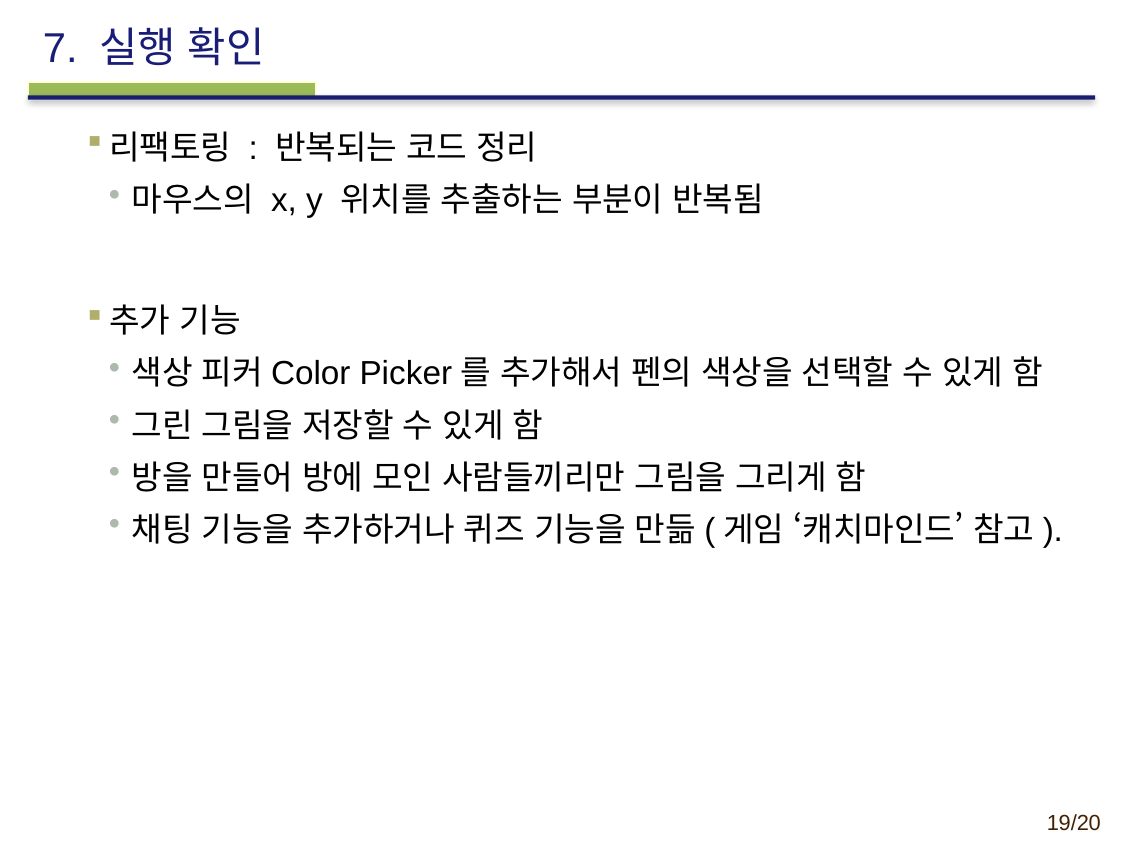

# 7. 실행 확인
리팩토링 : 반복되는 코드 정리
마우스의 x, y 위치를 추출하는 부분이 반복됨

추가 기능
색상 피커Color Picker를 추가해서 펜의 색상을 선택할 수 있게 함
그린 그림을 저장할 수 있게 함
방을 만들어 방에 모인 사람들끼리만 그림을 그리게 함
채팅 기능을 추가하거나 퀴즈 기능을 만듦(게임 ‘캐치마인드’ 참고).